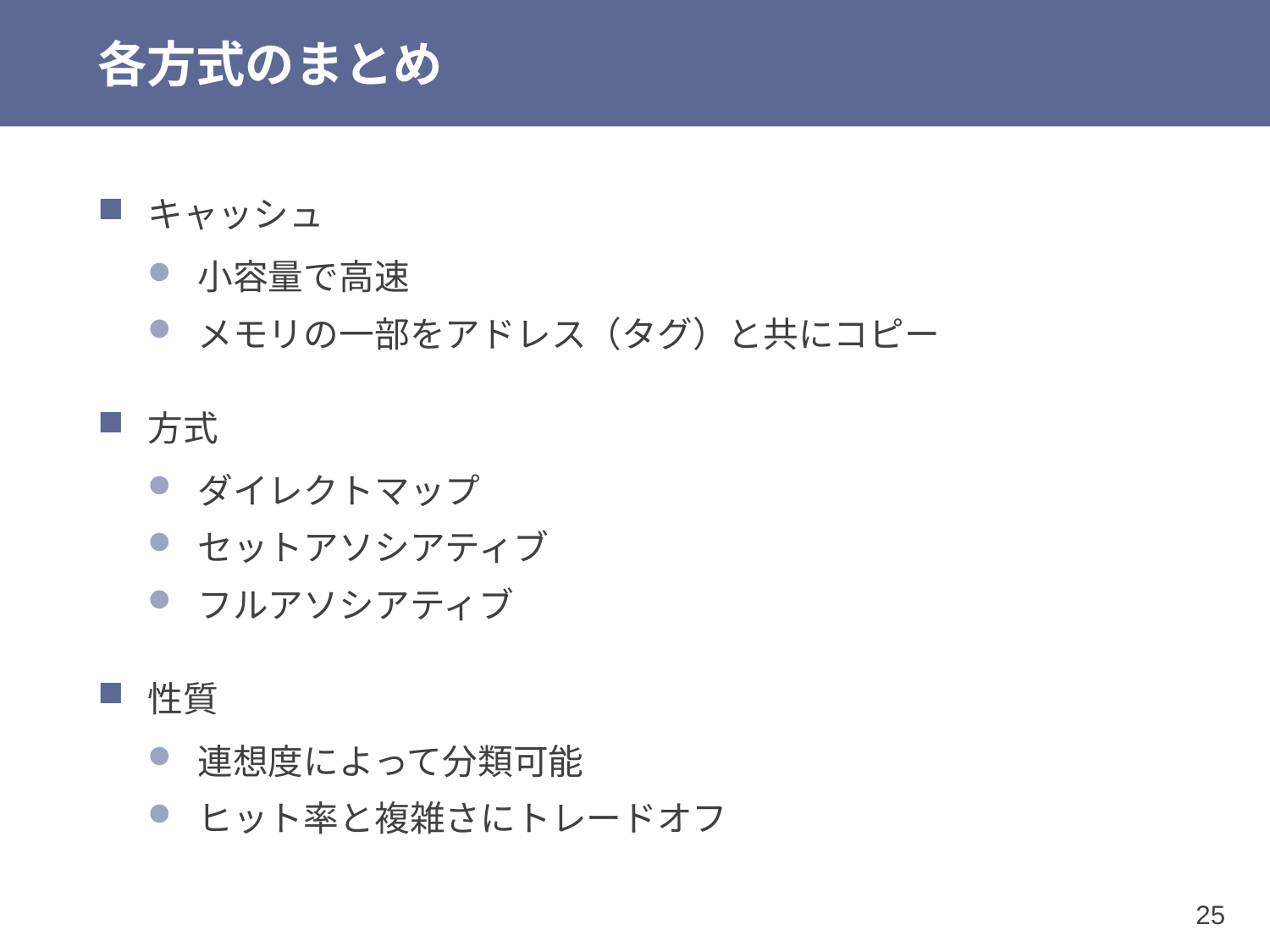

# 各方式のまとめ
キャッシュ
小容量で高速
メモリの一部をアドレス（タグ）と共にコピー
方式
ダイレクトマップ
セットアソシアティブ
フルアソシアティブ
性質
連想度によって分類可能
ヒット率と複雑さにトレードオフ